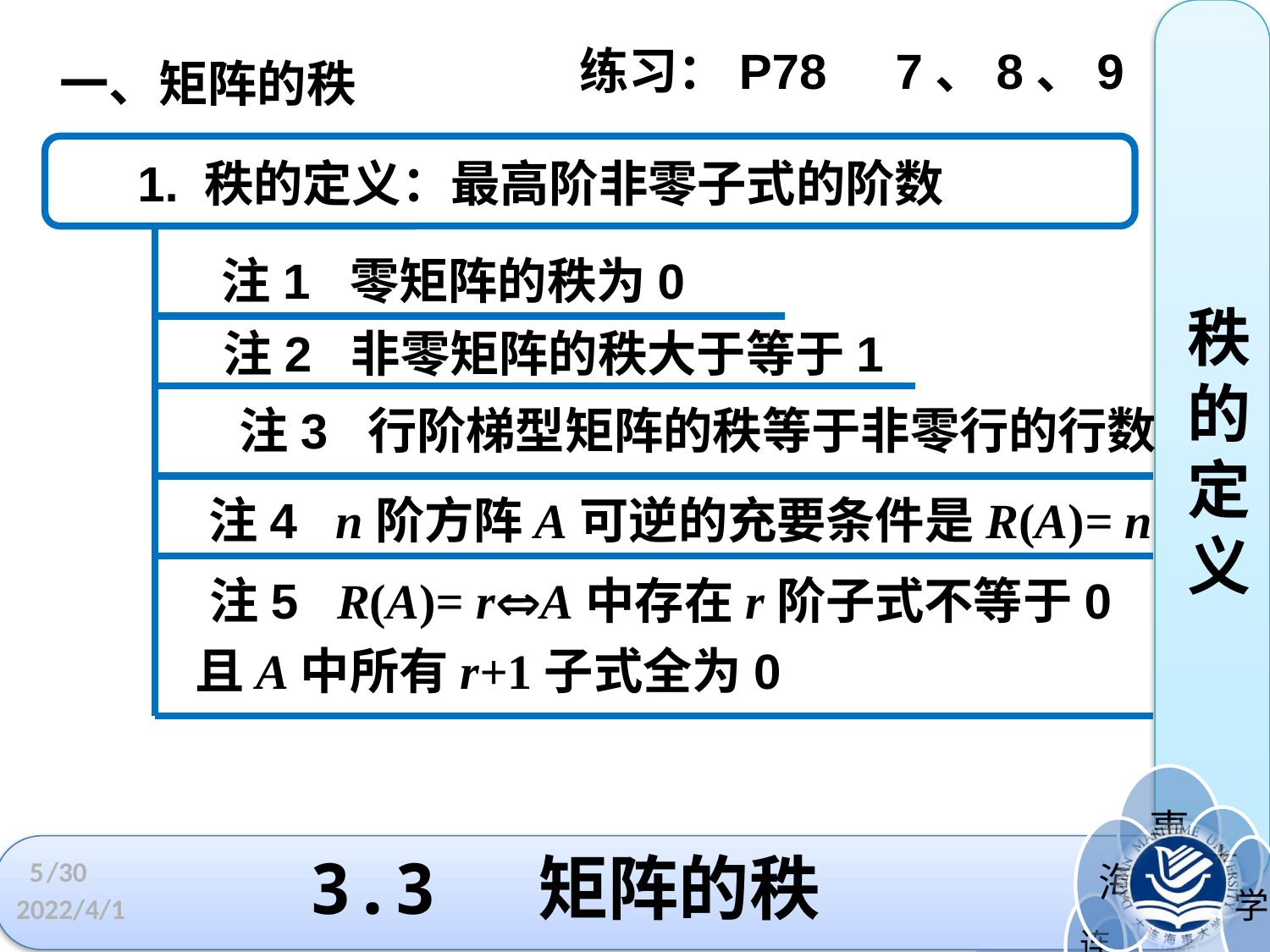

秩的定义

练习：P78     7、8、9
一、矩阵的秩

1. 秩的定义：最高阶非零子式的阶数

 注1  零矩阵的秩为0
 注2  非零矩阵的秩大于等于1
 注3  行阶梯型矩阵的秩等于非零行的行数
 注4   n阶方阵A可逆的充要条件是R(A)= n
 注5   R(A)= r⇔A中存在r阶子式不等于0
 且A中所有r+1子式全为0
5
# 3.3  矩阵的秩
/30
2022/4/1